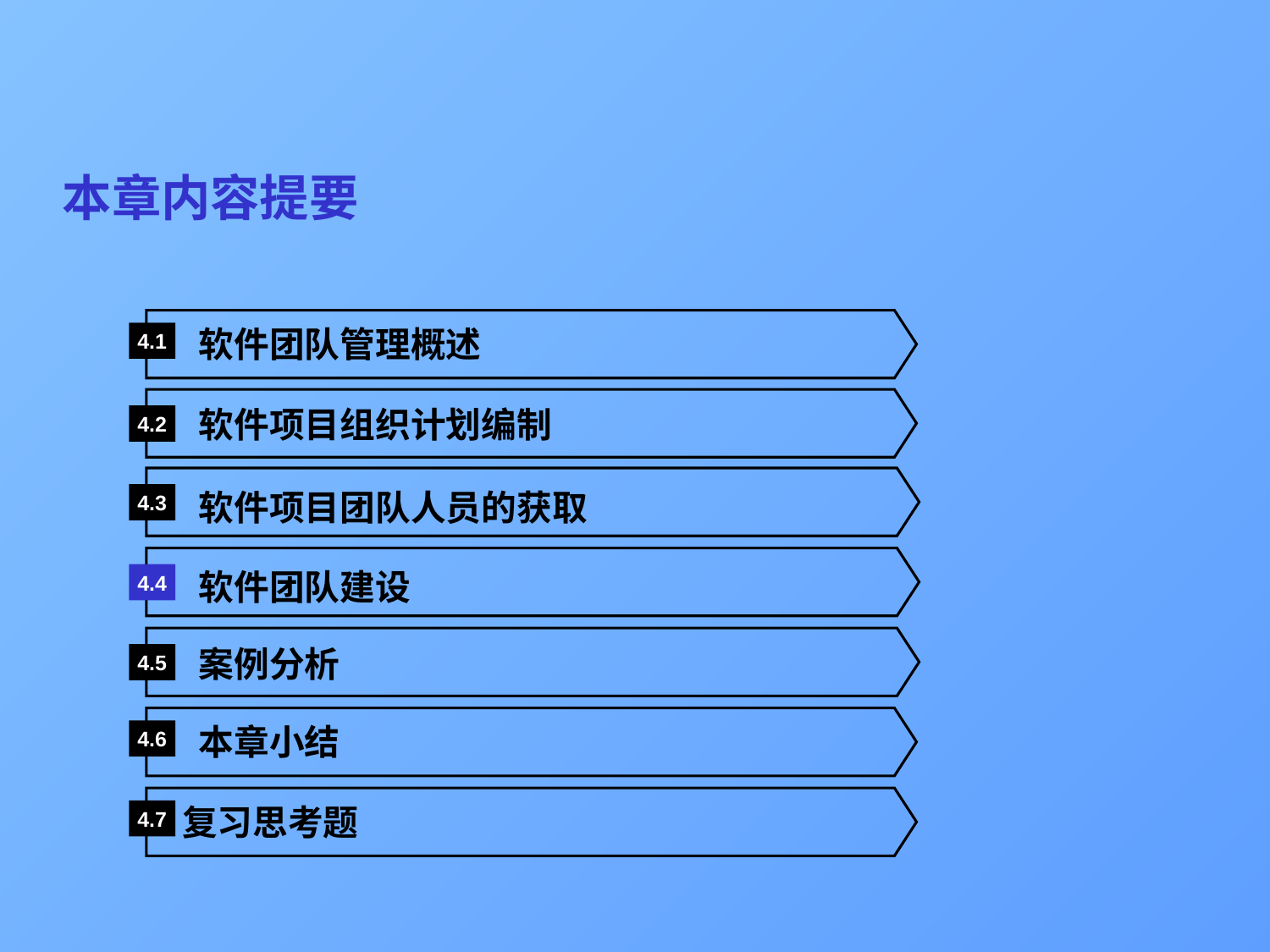

本章内容提要

 软件团队管理概述
4.1

 软件项目组织计划编制
4.2

 软件项目团队人员的获取
4.3

 软件团队建设
4.4

 案例分析
4.5

 本章小结
4.6

复习思考题
4.7